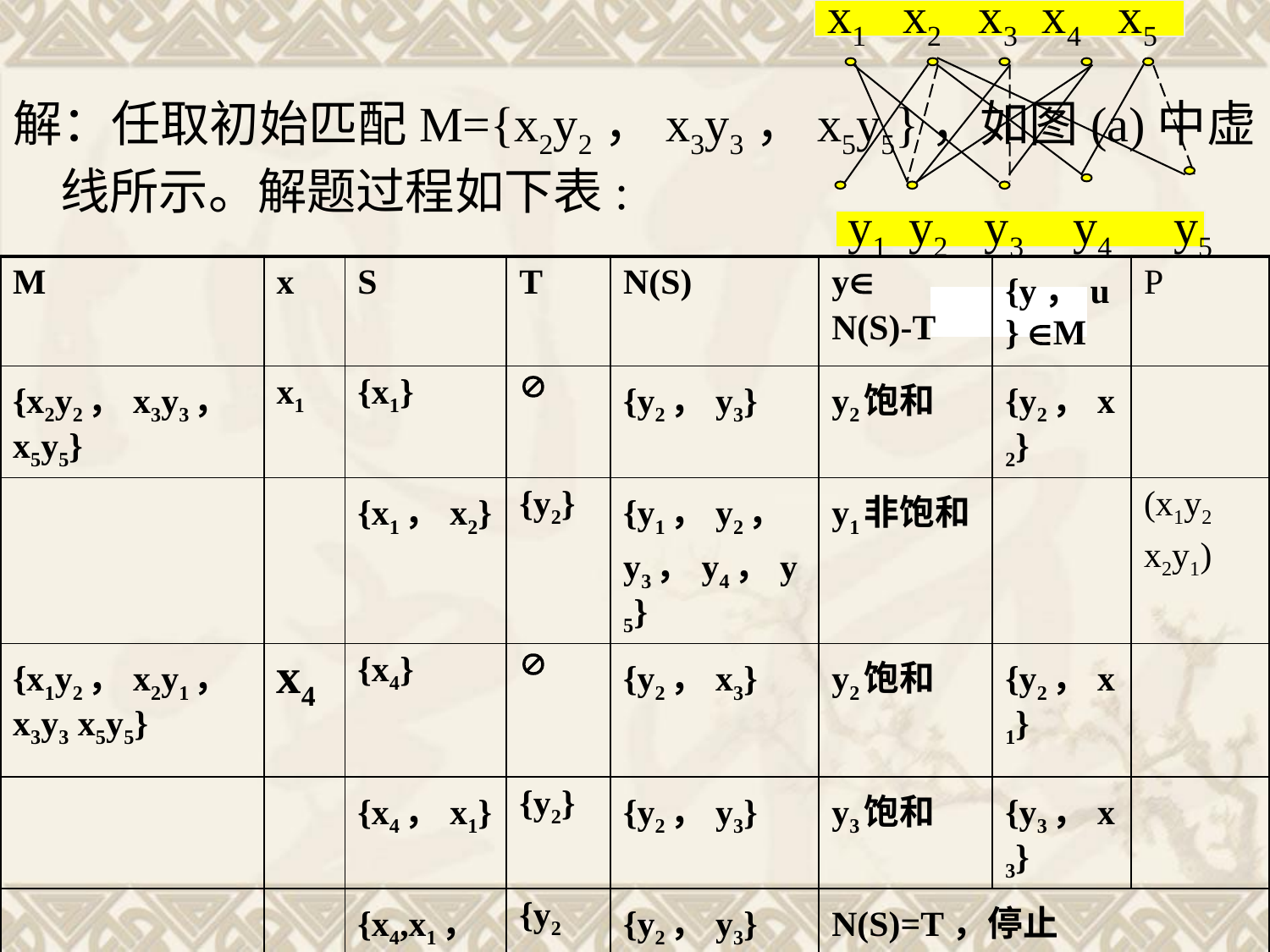

x1     x2   x3  x4   x5

y1   y2   y3    y4     y5

解：任取初始匹配M={x2y2，x3y3，x5y5}，如图(a)中虚线所示。解题过程如下表:
| M | x | S | T | N(S) | y∈ N(S)-T | {y，u} ∈M | P |
| --- | --- | --- | --- | --- | --- | --- | --- |
| {x2y2，x3y3，x5y5} | x1 | {x1} | ∅ | {y2，y3} | y2饱和 | {y2，x2} |  |
|  |  | {x1，x2} | {y2} | {y1，y2，y3，y4，y5} | y1非饱和 |  | (x1y2 x2y1) |
| {x1y2，x2y1，x3y3 x5y5} | x4 | {x4} | ∅ | {y2，x3} | y2饱和 | {y2，x1} |  |
|  |  | {x4，x1} | {y2} | {y2，y3} | y3饱和 | {y3，x3} |  |
|  |  | {x4,x1，x3} | {y2，y3} | {y2，y3} | N(S)=T，停止 |  |  |